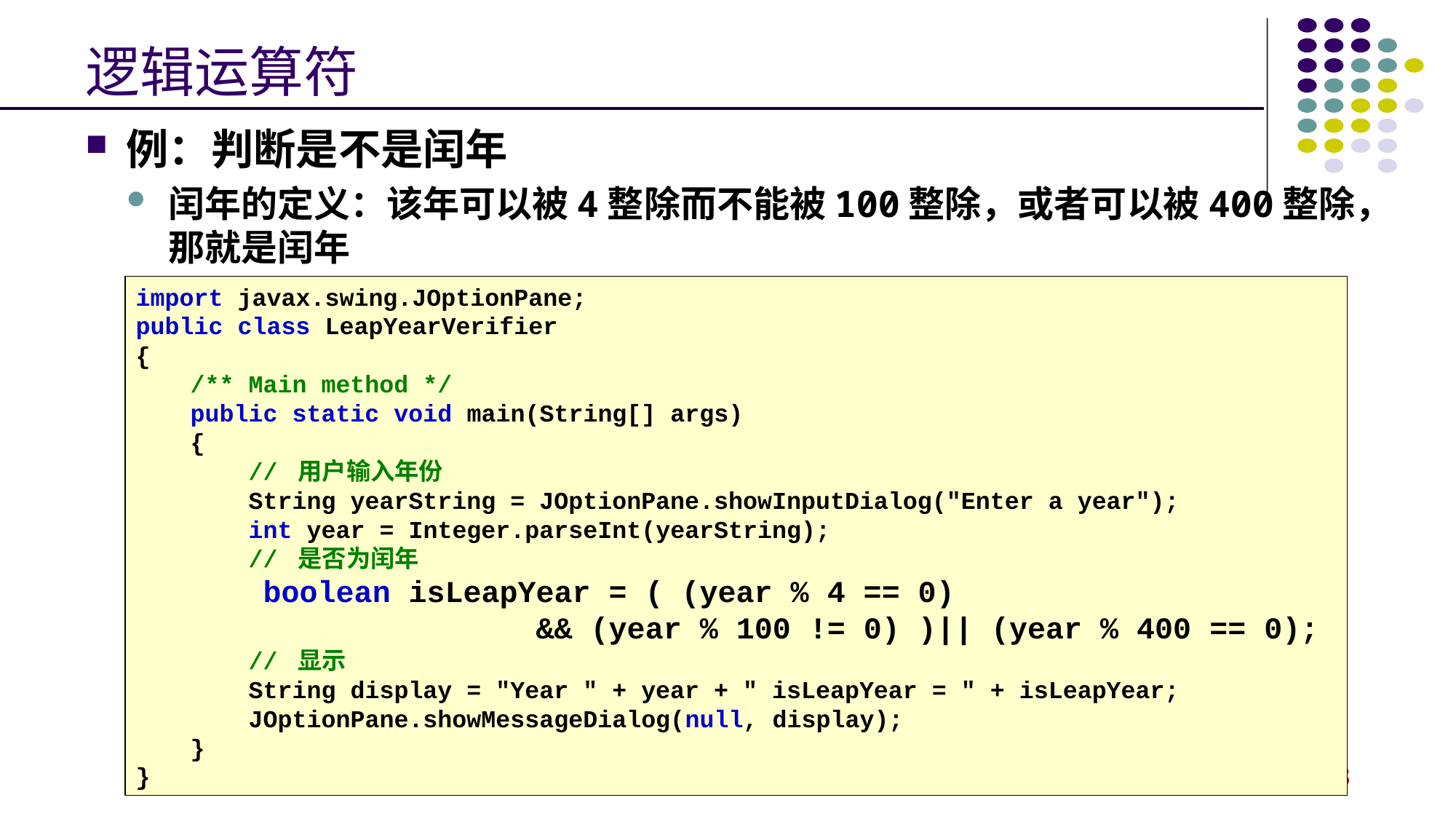

# 逻辑运算符
例：判断是不是闰年
闰年的定义：该年可以被4整除而不能被100整除，或者可以被400整除，那就是闰年
import javax.swing.JOptionPane;
public class LeapYearVerifier
{
/** Main method */
public static void main(String[] args)
{
    // 用户输入年份
    String yearString = JOptionPane.showInputDialog("Enter a year");
    int year = Integer.parseInt(yearString);
    // 是否为闰年
    boolean isLeapYear = ( (year % 4 == 0)
                   && (year % 100 != 0) )|| (year % 400 == 0);
    // 显示
    String display = "Year " + year + " isLeapYear = " + isLeapYear;
    JOptionPane.showMessageDialog(null, display);
}
}